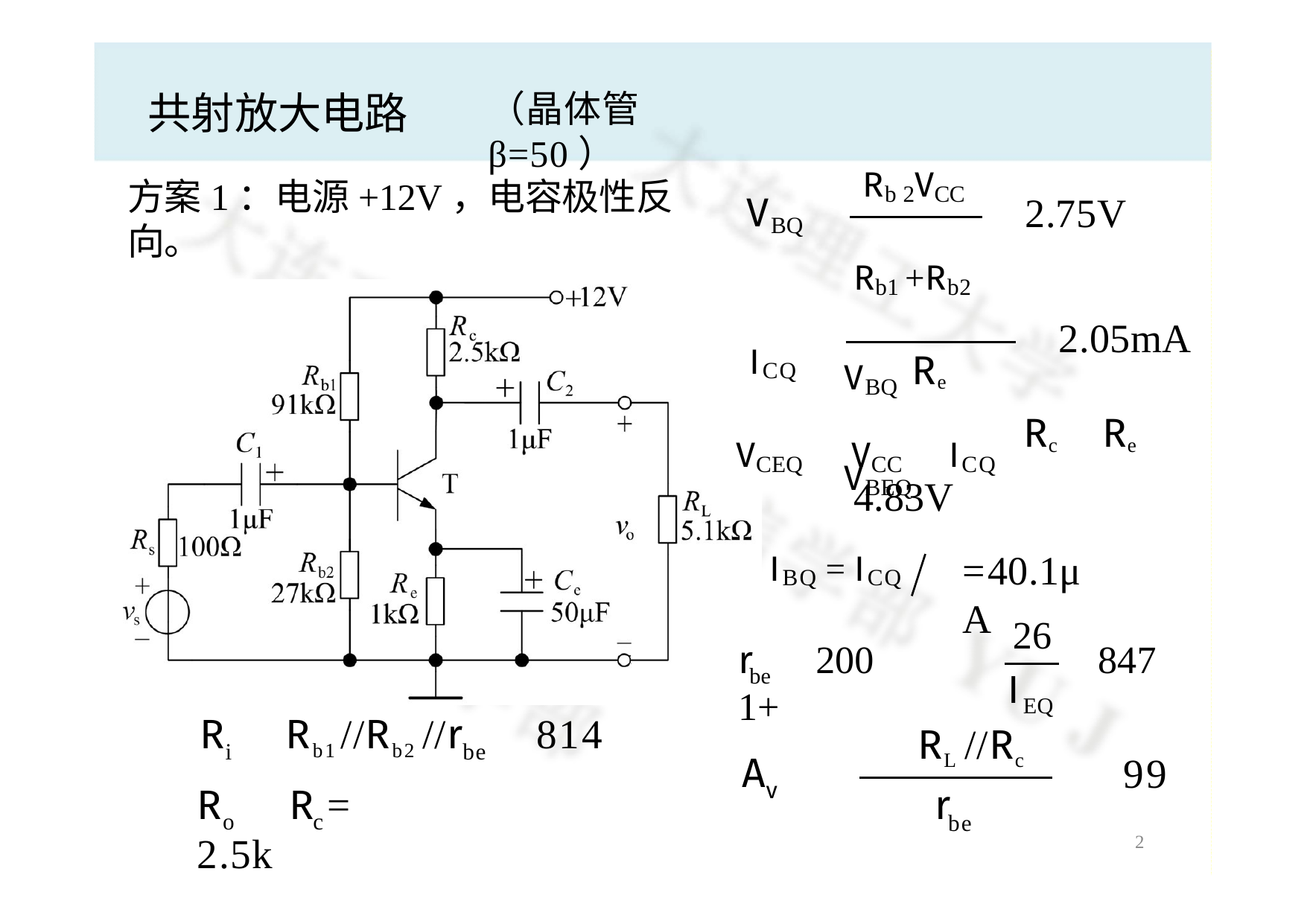

（晶体管β=50）
# 共射放大电路
Rb 2VCC
方案1：电源+12V，电容极性反向。
V
2.75V
Rb1 +Rb2  VBQ	VBEQ
BQ

2.05mA

Rc	Re
ICQ

VCEQ	VCC	ICQ

Re
4.83V
IBQ = ICQ
=40.1μA

26
r	200	1+
847
be

I
EQ
R	Rb1 //Rb2 //r	814
RL //Rc
i
be
A
99
2
v

R	R = 2.5k
r
o
c
be